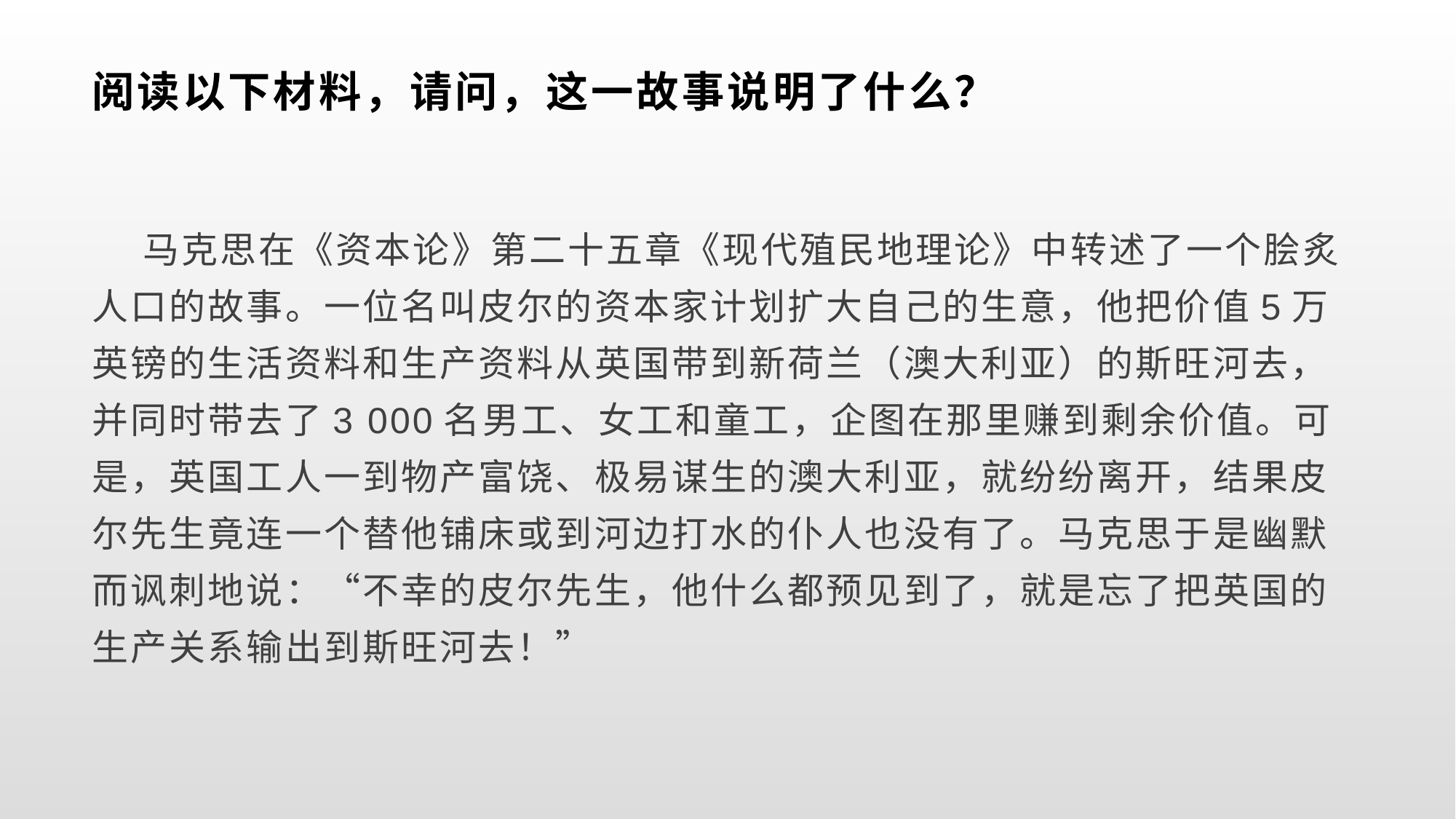

# 阅读以下材料，请问，这一故事说明了什么？

    马克思在《资本论》第二十五章《现代殖民地理论》中转述了一个脍炙人口的故事。一位名叫皮尔的资本家计划扩大自己的生意，他把价值5万英镑的生活资料和生产资料从英国带到新荷兰（澳大利亚）的斯旺河去，并同时带去了3 000名男工、女工和童工，企图在那里赚到剩余价值。可是，英国工人一到物产富饶、极易谋生的澳大利亚，就纷纷离开，结果皮尔先生竟连一个替他铺床或到河边打水的仆人也没有了。马克思于是幽默而讽刺地说：“不幸的皮尔先生，他什么都预见到了，就是忘了把英国的生产关系输出到斯旺河去！”